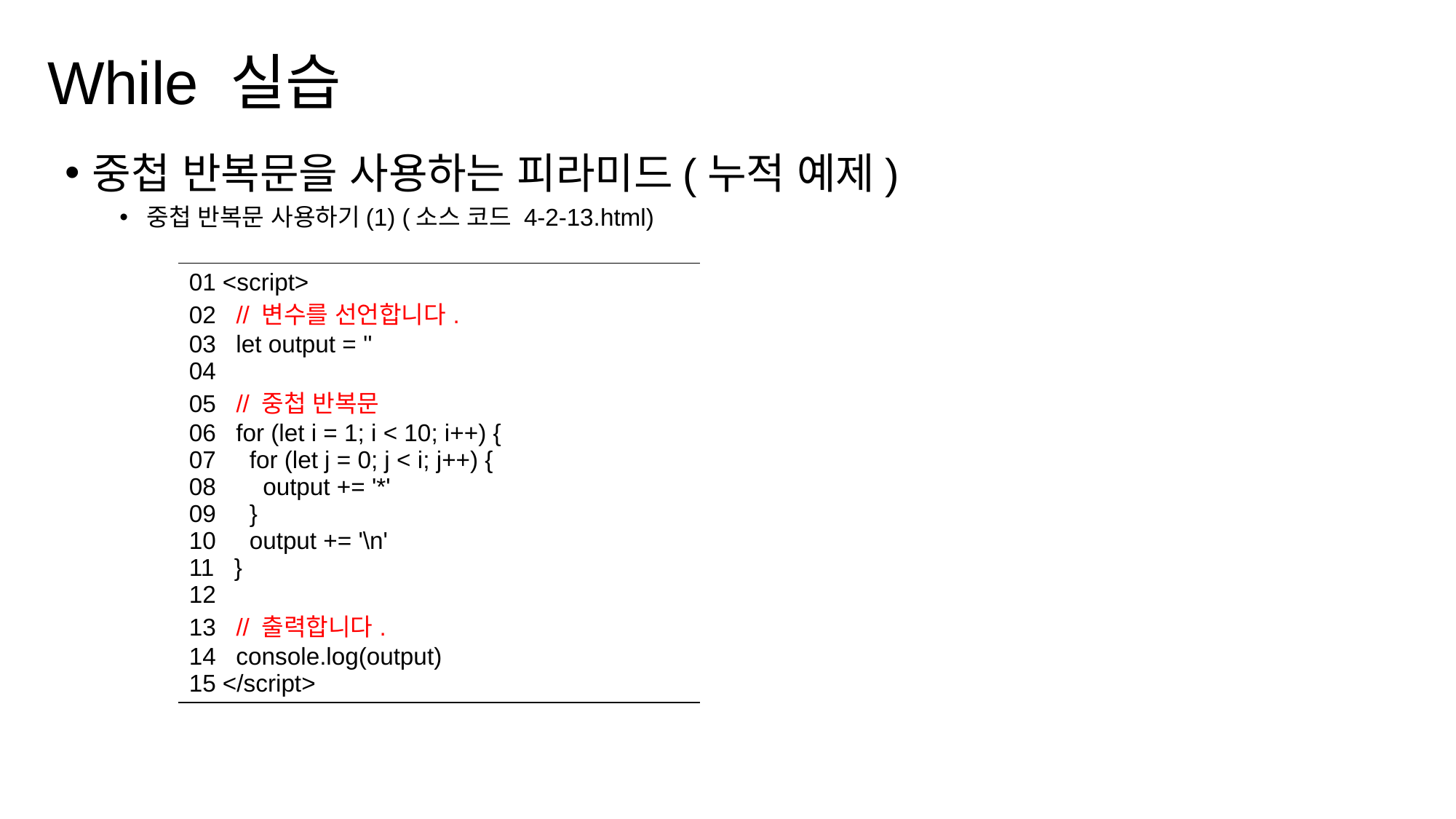

While 실습
중첩 반복문을 사용하는 피라미드(누적 예제)
중첩 반복문 사용하기(1) (소스 코드 4-2-13.html)

| 01 <script> 02 // 변수를 선언합니다. 03 let output = '' 04 05 // 중첩 반복문 06 for (let i = 1; i < 10; i++) { 07 for (let j = 0; j < i; j++) { 08 output += '\*' 09 } 10 output += '\n' 11 } 12 13 // 출력합니다. 14 console.log(output) 15 </script> |
| --- |